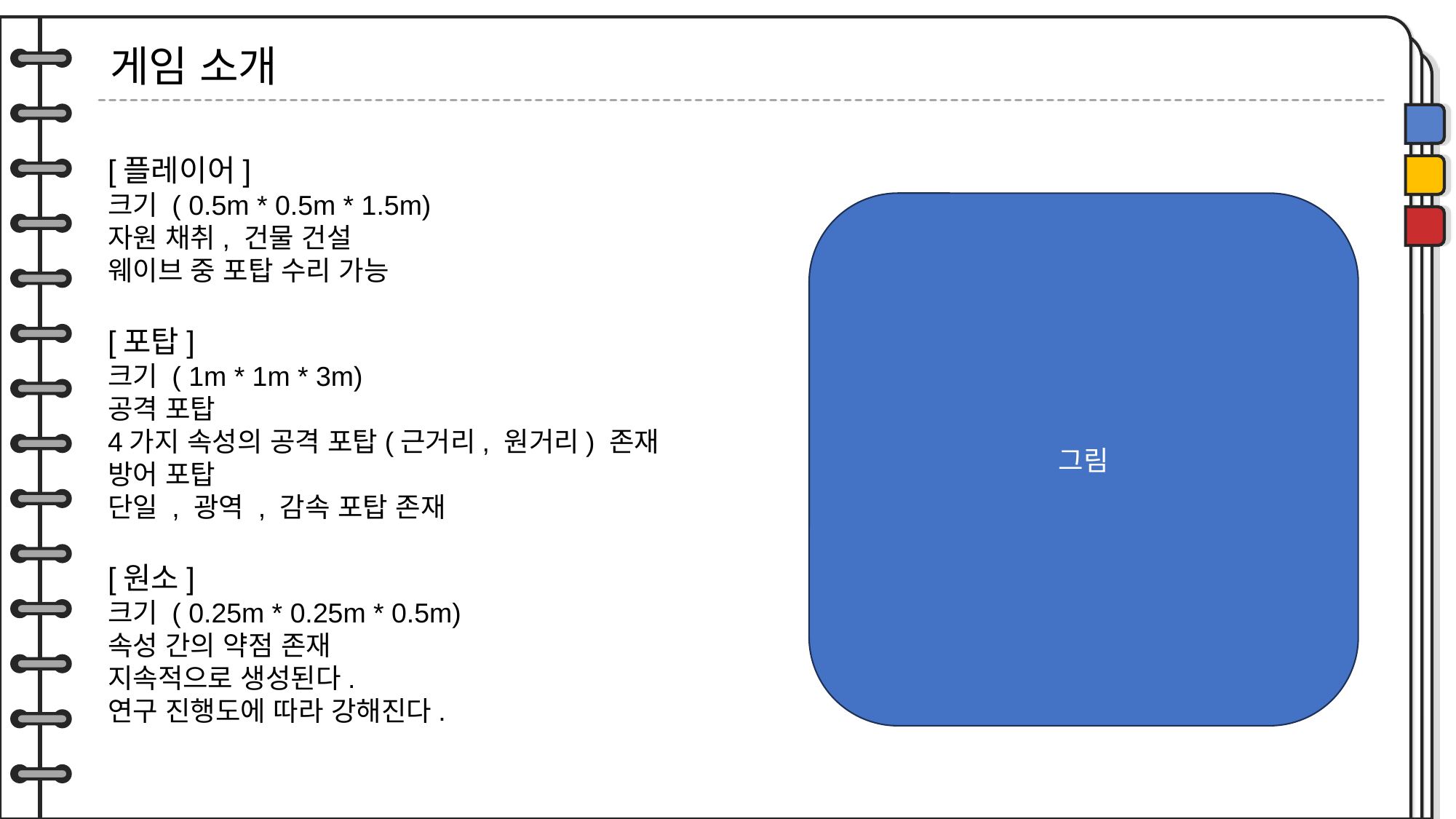

게임 소개

[플레이어]
크기 ( 0.5m * 0.5m * 1.5m)
자원 채취, 건물 건설
웨이브 중 포탑 수리 가능

[포탑]
크기 ( 1m * 1m * 3m)
공격 포탑
4가지 속성의 공격 포탑(근거리, 원거리) 존재
방어 포탑
단일 , 광역 , 감속 포탑 존재

[원소]
크기 ( 0.25m * 0.25m * 0.5m)
속성 간의 약점 존재
지속적으로 생성된다.
연구 진행도에 따라 강해진다.

그림